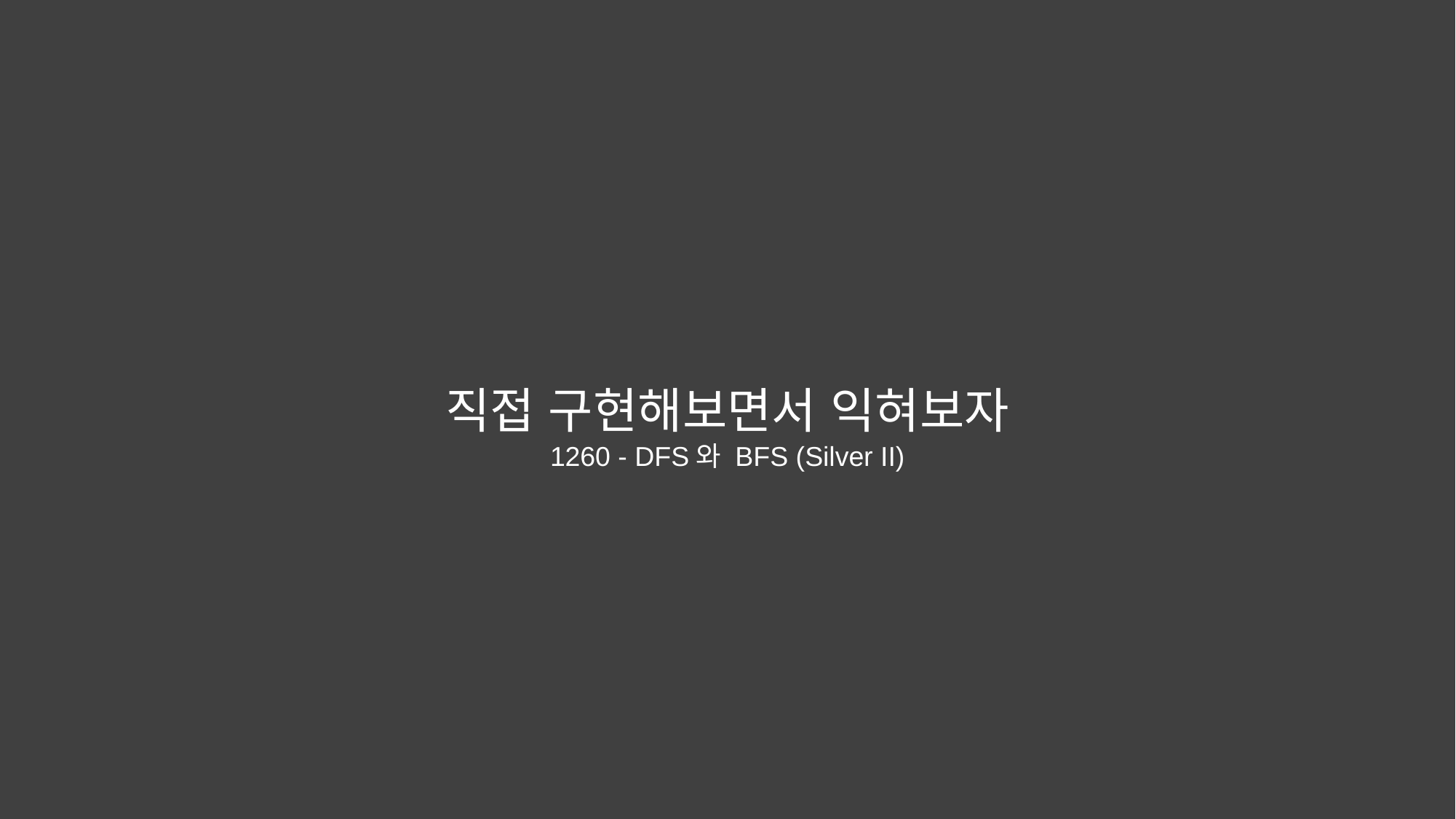

직접 구현해보면서 익혀보자
1260 - DFS와 BFS (Silver II)